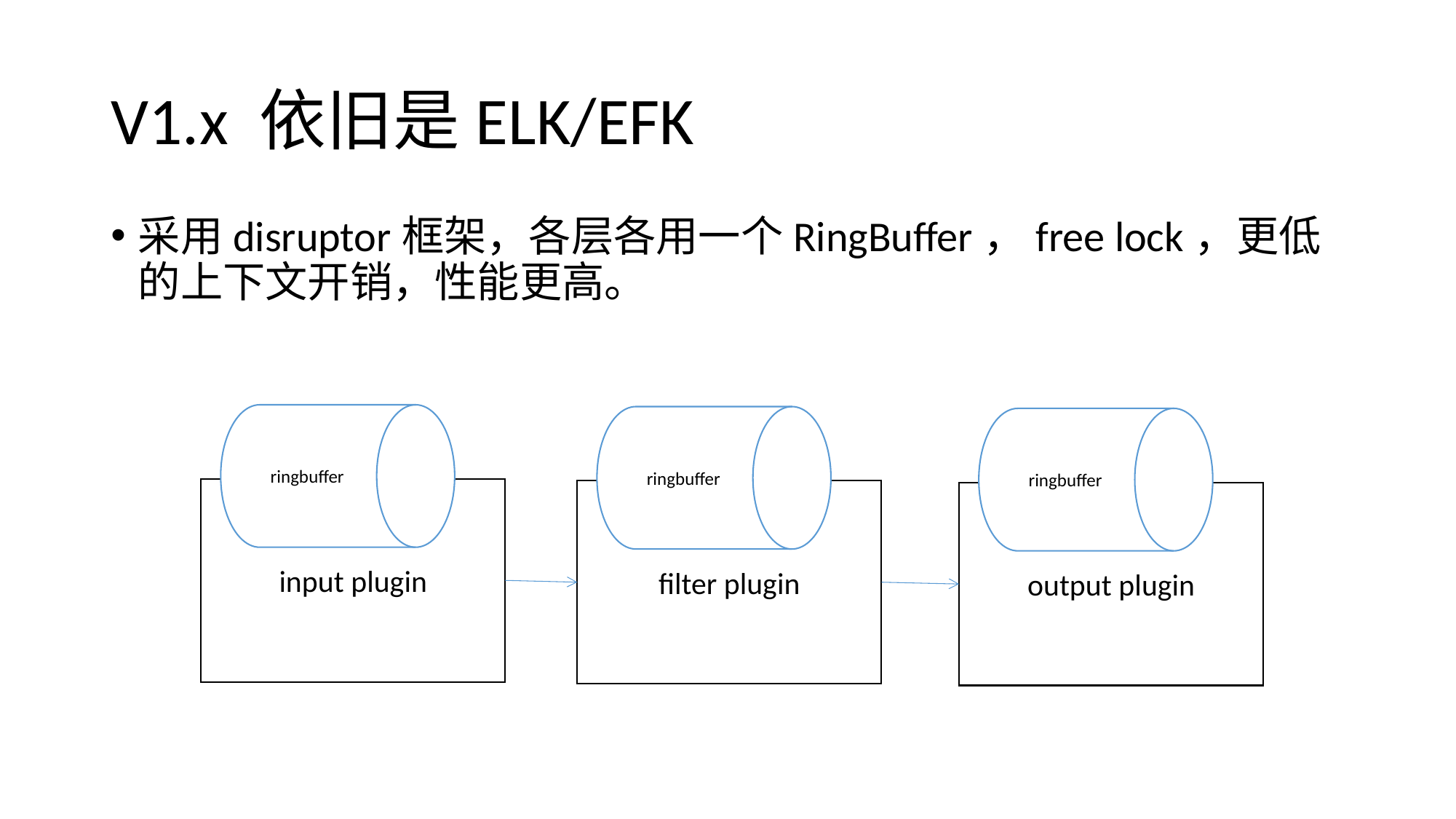

# V1.x 依旧是ELK/EFK
采用disruptor框架，各层各用一个RingBuffer，free lock，更低的上下文开销，性能更高。

ringbuffer
input plugin
ringbuffer
filter plugin
ringbuffer
output plugin